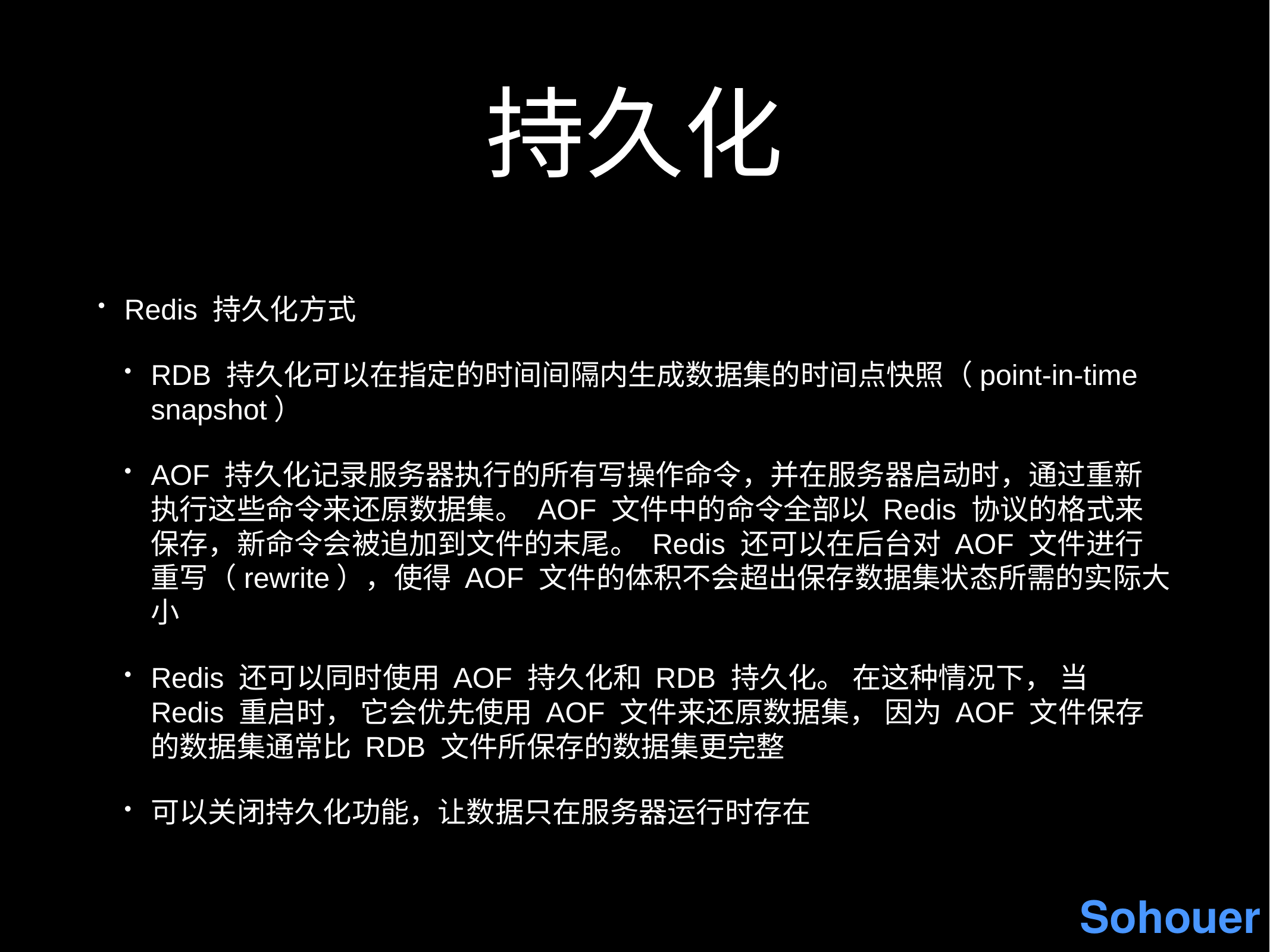

# 持久化
Redis 持久化方式
RDB 持久化可以在指定的时间间隔内生成数据集的时间点快照（point-in-time snapshot）
AOF 持久化记录服务器执行的所有写操作命令，并在服务器启动时，通过重新执行这些命令来还原数据集。 AOF 文件中的命令全部以 Redis 协议的格式来保存，新命令会被追加到文件的末尾。 Redis 还可以在后台对 AOF 文件进行重写（rewrite），使得 AOF 文件的体积不会超出保存数据集状态所需的实际大小
Redis 还可以同时使用 AOF 持久化和 RDB 持久化。 在这种情况下， 当 Redis 重启时， 它会优先使用 AOF 文件来还原数据集， 因为 AOF 文件保存的数据集通常比 RDB 文件所保存的数据集更完整
可以关闭持久化功能，让数据只在服务器运行时存在